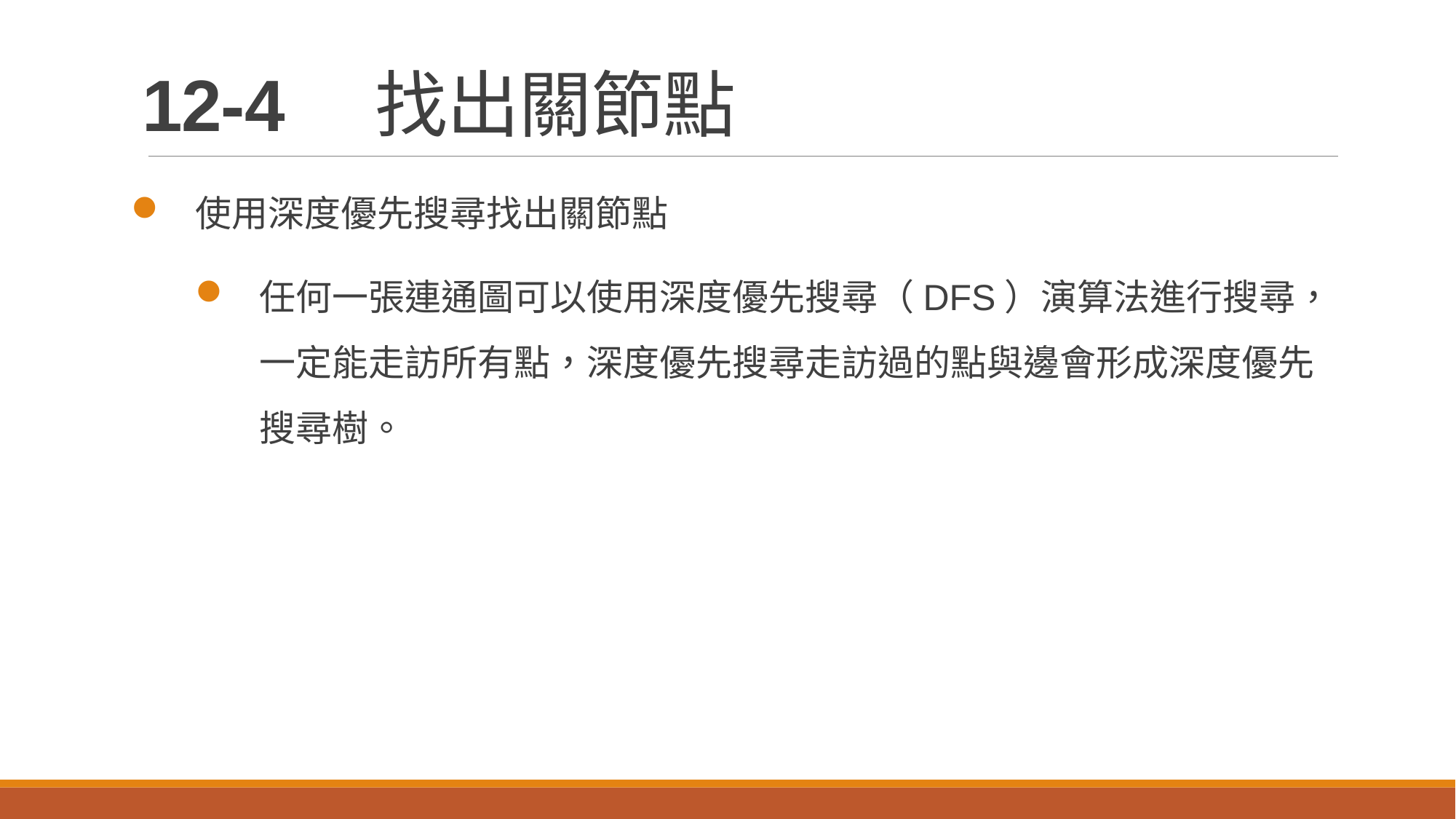

# 12-4　找出關節點
使用深度優先搜尋找出關節點
任何一張連通圖可以使用深度優先搜尋（DFS）演算法進行搜尋，一定能走訪所有點，深度優先搜尋走訪過的點與邊會形成深度優先搜尋樹。